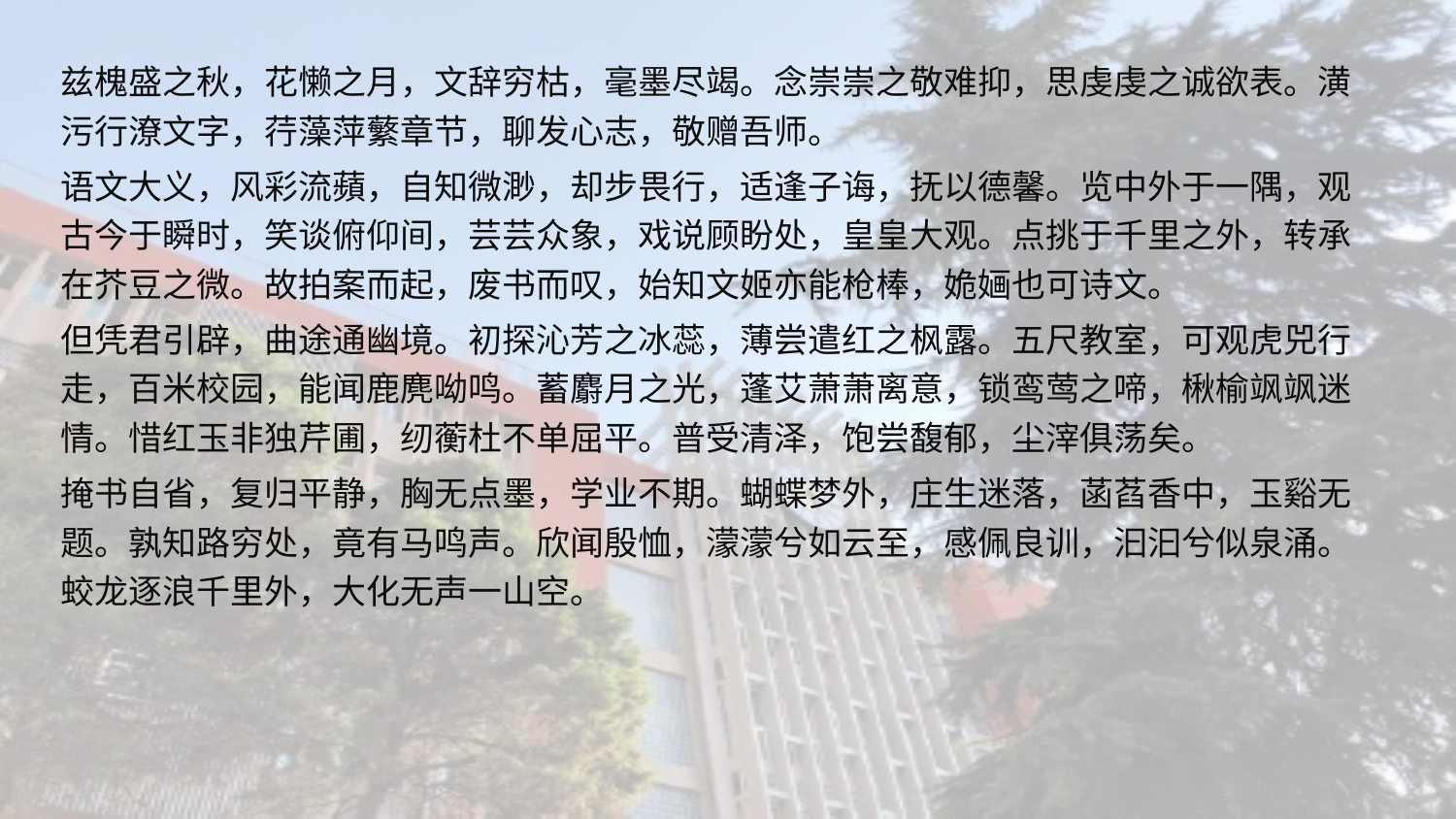

兹槐盛之秋，花懒之月，文辞穷枯，毫墨尽竭。念崇崇之敬难抑，思虔虔之诚欲表。潢污行潦文字，荇藻萍蘩章节，聊发心志，敬赠吾师。
	语文大义，风彩流蘋，自知微渺，却步畏行，适逢子诲，抚以德馨。览中外于一隅，观古今于瞬时，笑谈俯仰间，芸芸众象，戏说顾盼处，皇皇大观。点挑于千里之外，转承在芥豆之微。故拍案而起，废书而叹，始知文姬亦能枪棒，姽婳也可诗文。
	但凭君引辟，曲途通幽境。初探沁芳之冰蕊，薄尝遣红之枫露。五尺教室，可观虎兕行走，百米校园，能闻鹿麂呦鸣。蓄麝月之光，蓬艾萧萧离意，锁鸾莺之啼，楸榆飒飒迷情。惜红玉非独芹圃，纫蘅杜不单屈平。普受清泽，饱尝馥郁，尘滓俱荡矣。
	掩书自省，复归平静，胸无点墨，学业不期。蝴蝶梦外，庄生迷落，菡萏香中，玉谿无题。孰知路穷处，竟有马鸣声。欣闻殷恤，濛濛兮如云至，感佩良训，汩汩兮似泉涌。蛟龙逐浪千里外，大化无声一山空。